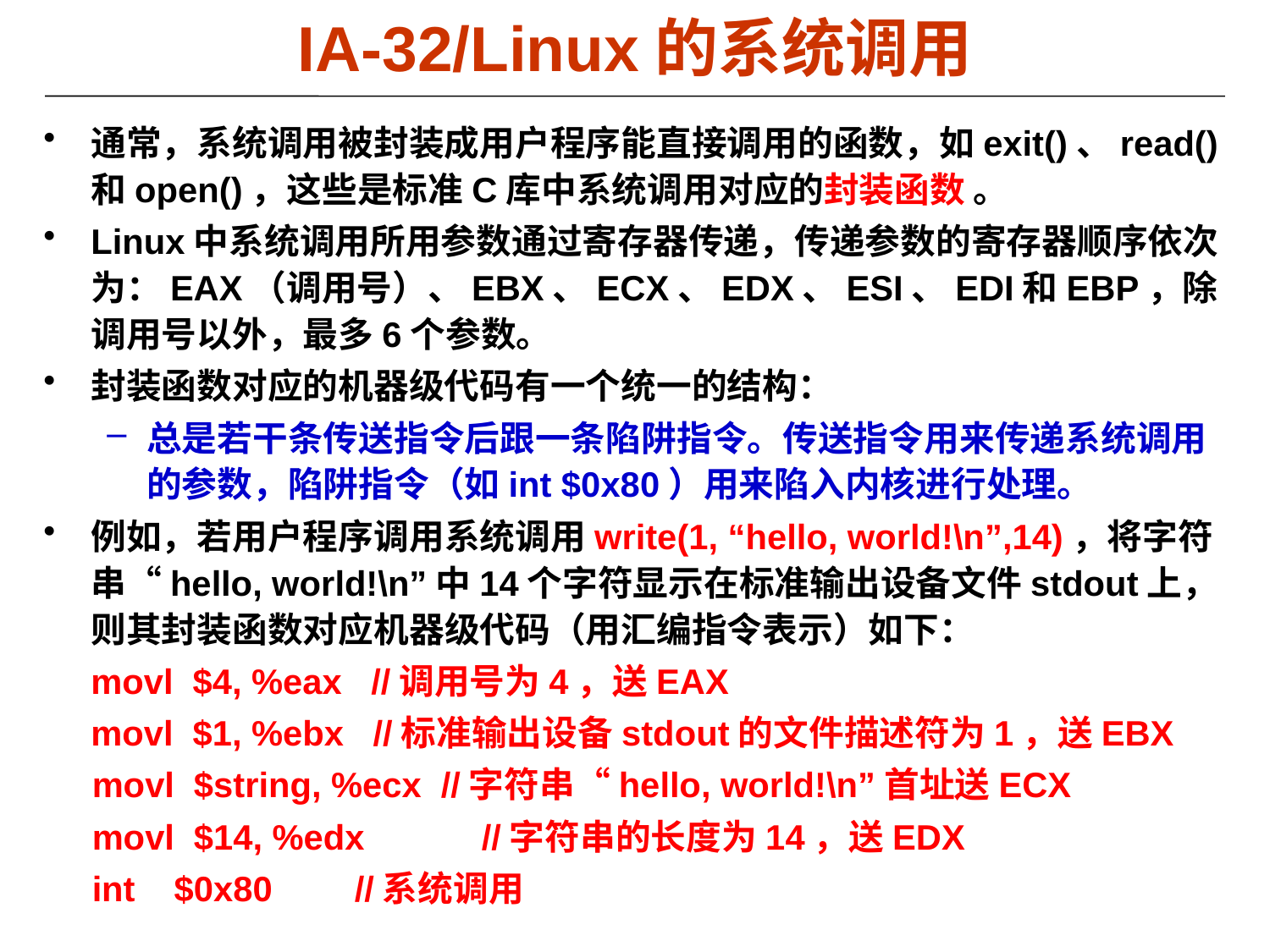

# IA-32/Linux的系统调用
通常，系统调用被封装成用户程序能直接调用的函数，如exit()、read()和open()，这些是标准C库中系统调用对应的封装函数 。
Linux中系统调用所用参数通过寄存器传递，传递参数的寄存器顺序依次为：EAX（调用号）、EBX、ECX、EDX、ESI、EDI和EBP，除调用号以外，最多6个参数。
封装函数对应的机器级代码有一个统一的结构：
总是若干条传送指令后跟一条陷阱指令。传送指令用来传递系统调用的参数，陷阱指令（如int $0x80）用来陷入内核进行处理。
例如，若用户程序调用系统调用write(1, “hello, world!\n”,14)，将字符串“hello, world!\n”中14个字符显示在标准输出设备文件stdout上，则其封装函数对应机器级代码（用汇编指令表示）如下：
	movl  $4, %eax   //调用号为4，送EAX
	movl  $1, %ebx   //标准输出设备stdout的文件描述符为1，送EBX
     movl  $string, %ecx  //字符串“hello, world!\n”首址送ECX
     movl  $14, %edx	 //字符串的长度为14，送EDX
     int    $0x80 	 //系统调用